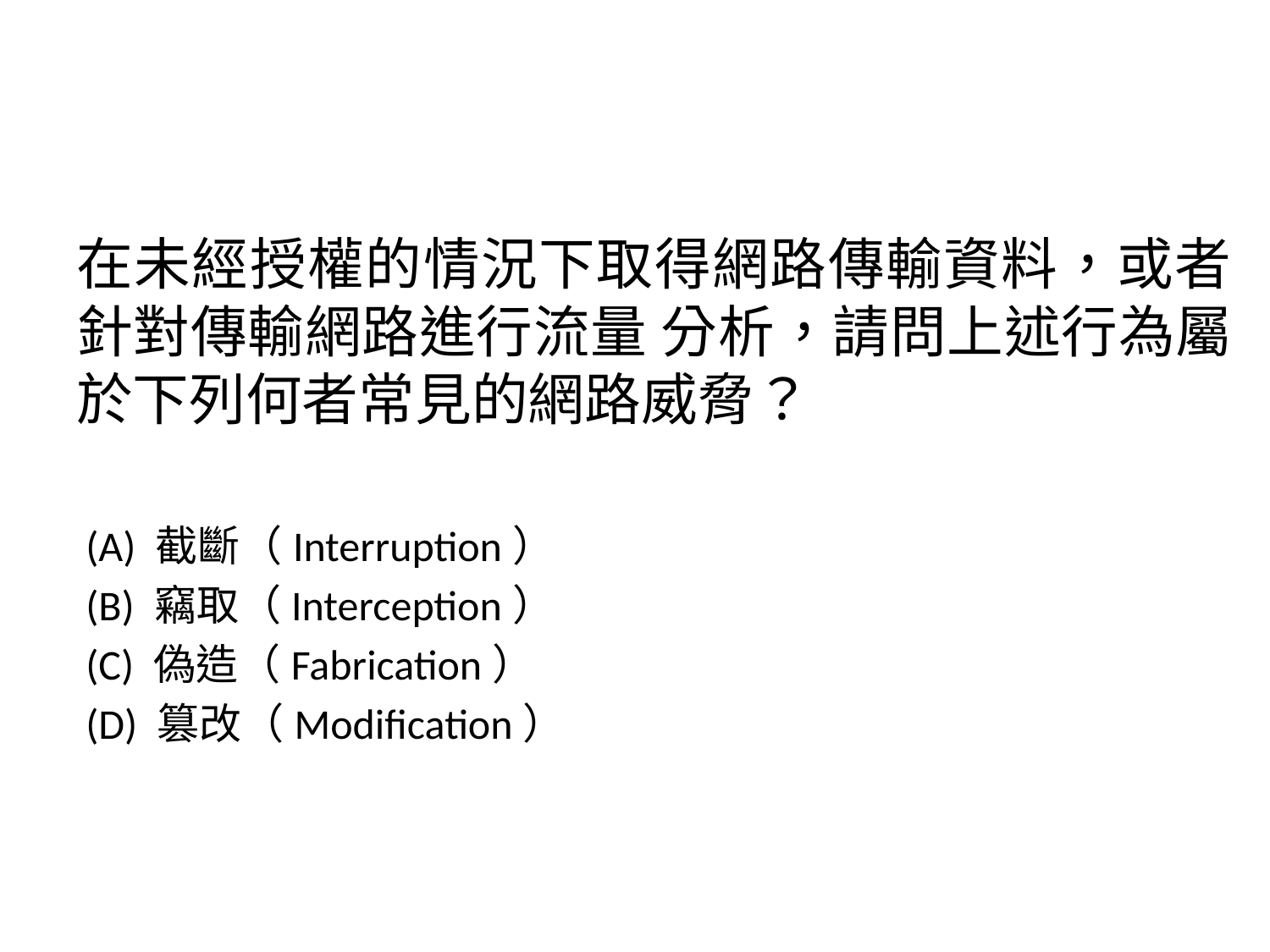

在未經授權的情況下取得網路傳輸資料，或者針對傳輸網路進行流量 分析，請問上述行為屬於下列何者常見的網路威脅？

 (A) 截斷（Interruption）
 (B) 竊取（Interception）
 (C) 偽造（Fabrication）
 (D) 篡改（Modification）